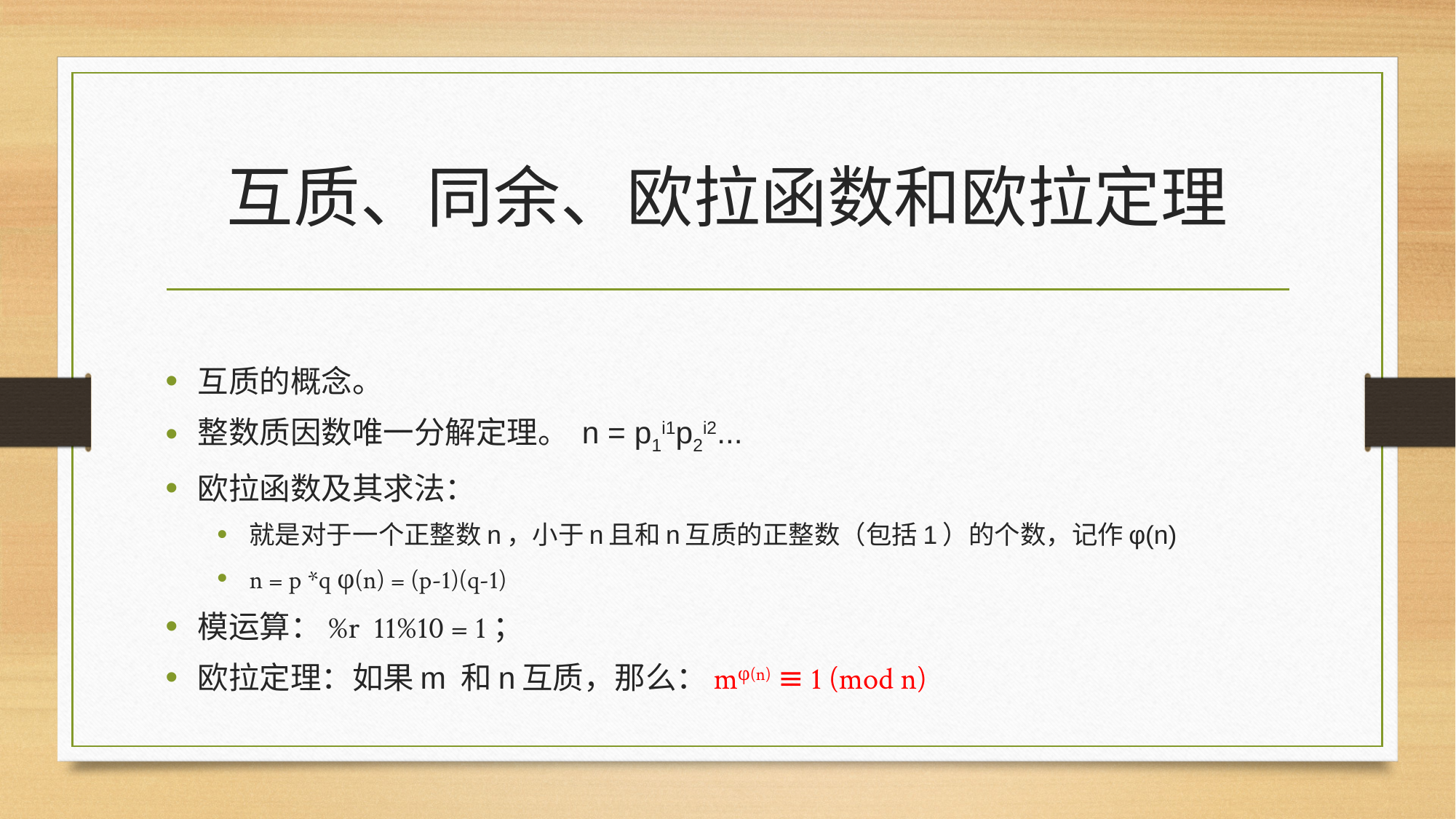

# 互质、同余、欧拉函数和欧拉定理

互质的概念。
整数质因数唯一分解定理。 n = p1i1p2i2...
欧拉函数及其求法：
就是对于一个正整数n，小于n且和n互质的正整数（包括1）的个数，记作φ(n)
n = p *q φ(n) = (p-1)(q-1)
模运算：%r  11%10 = 1；
欧拉定理：如果m 和n互质，那么：mφ(n) ≡ 1 (mod n)